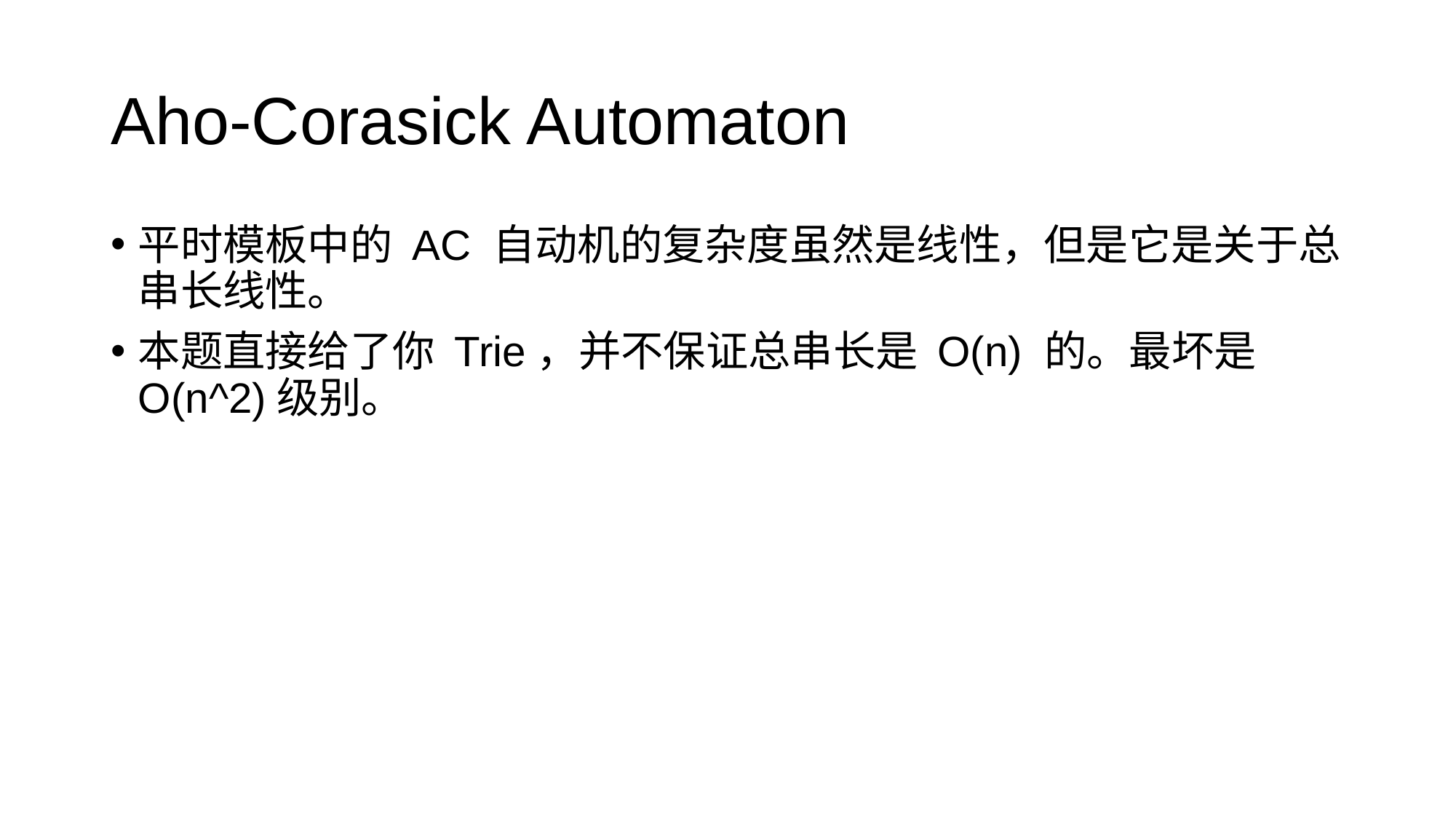

# Aho-Corasick Automaton
平时模板中的 AC 自动机的复杂度虽然是线性，但是它是关于总串长线性。
本题直接给了你 Trie，并不保证总串长是 O(n) 的。最坏是O(n^2)级别。